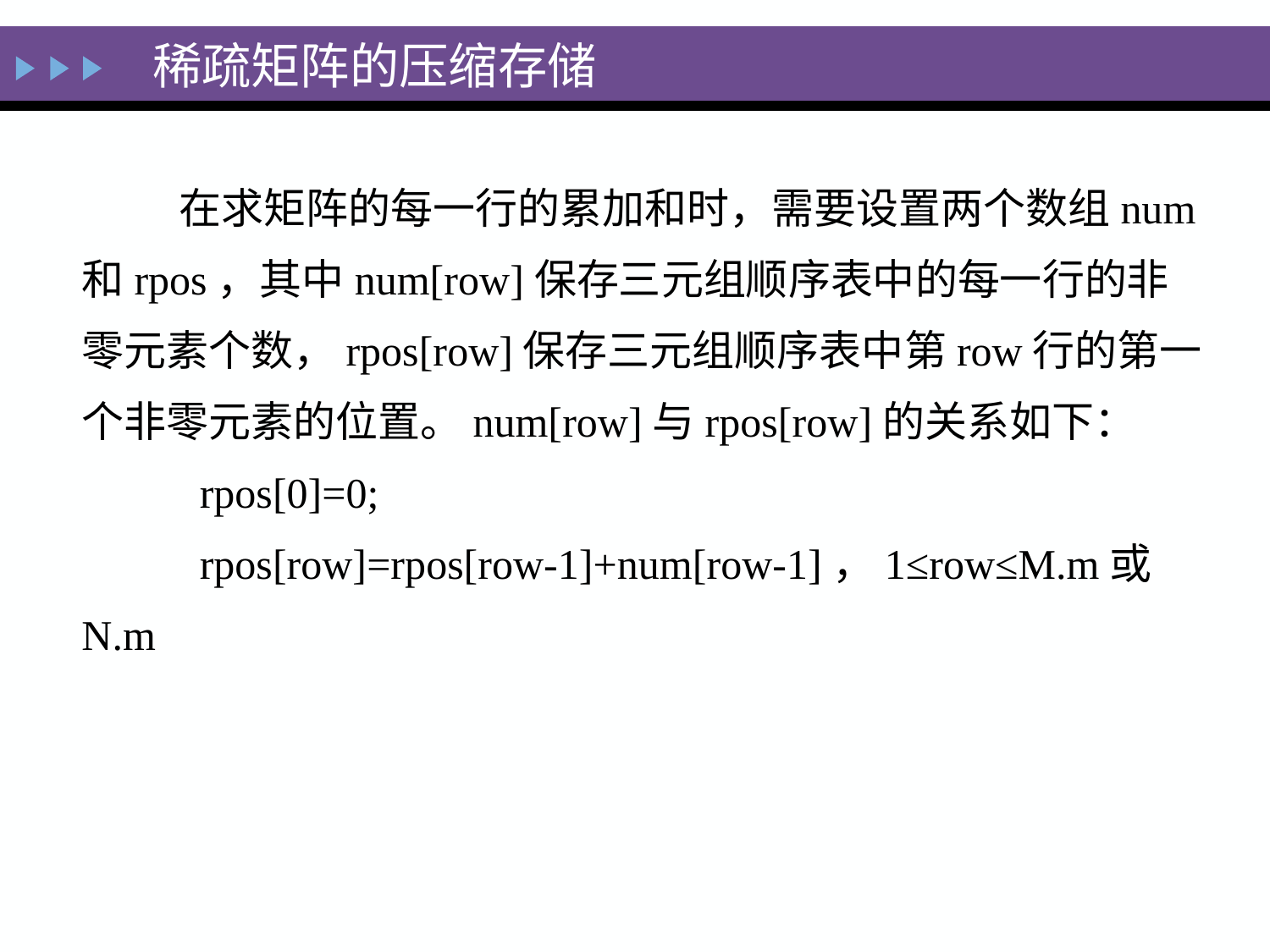

# 稀疏矩阵的压缩存储
         在求矩阵的每一行的累加和时，需要设置两个数组num和rpos，其中num[row]保存三元组顺序表中的每一行的非零元素个数，rpos[row]保存三元组顺序表中第row行的第一个非零元素的位置。num[row]与rpos[row]的关系如下：
           rpos[0]=0;
           rpos[row]=rpos[row-1]+num[row-1]，1≤row≤M.m或N.m